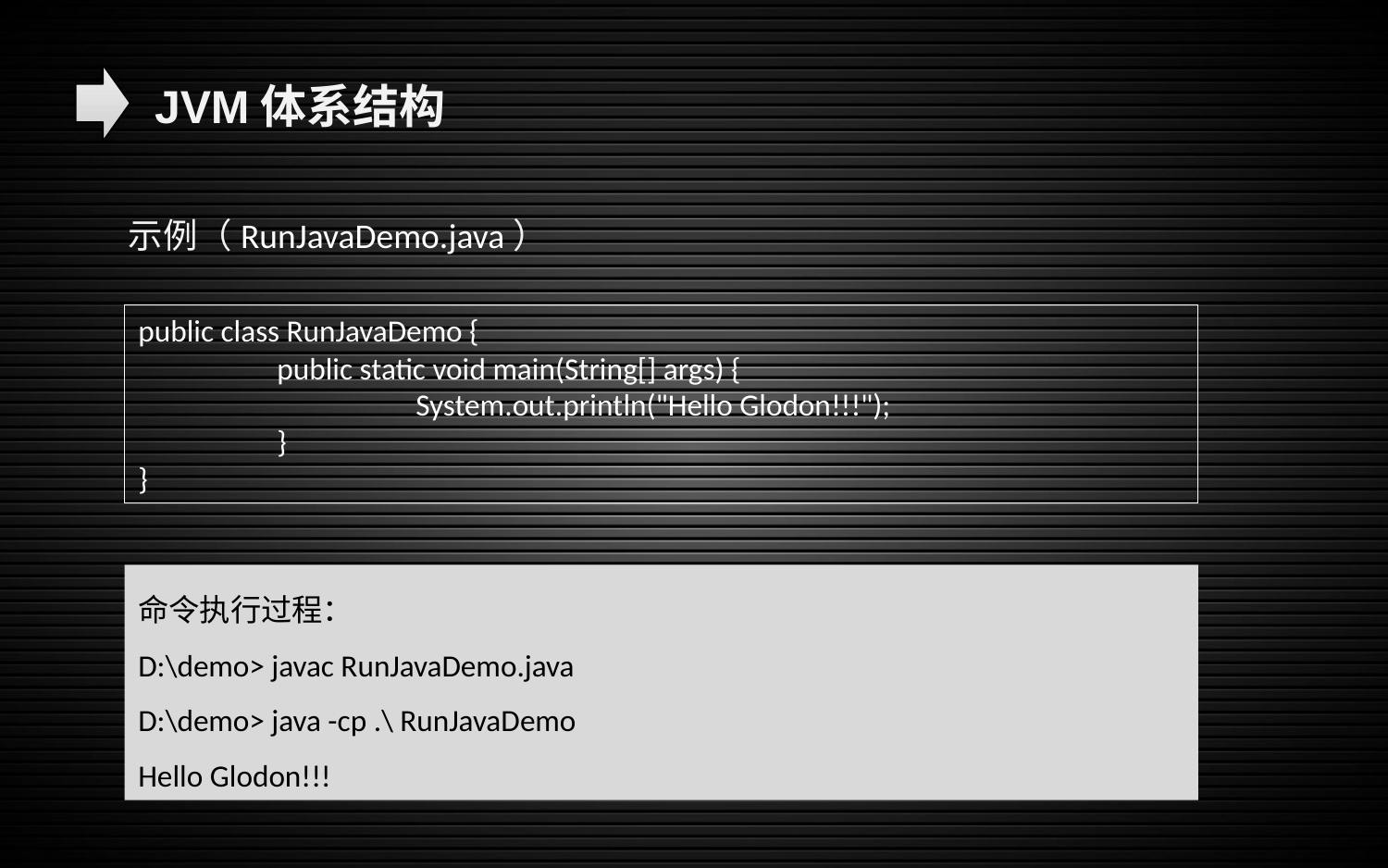

JVM体系结构
示例（RunJavaDemo.java）
public class RunJavaDemo {
	public static void main(String[] args) {
		System.out.println("Hello Glodon!!!");
	}
}
命令执行过程：
D:\demo> javac RunJavaDemo.java
D:\demo> java -cp .\ RunJavaDemo
Hello Glodon!!!